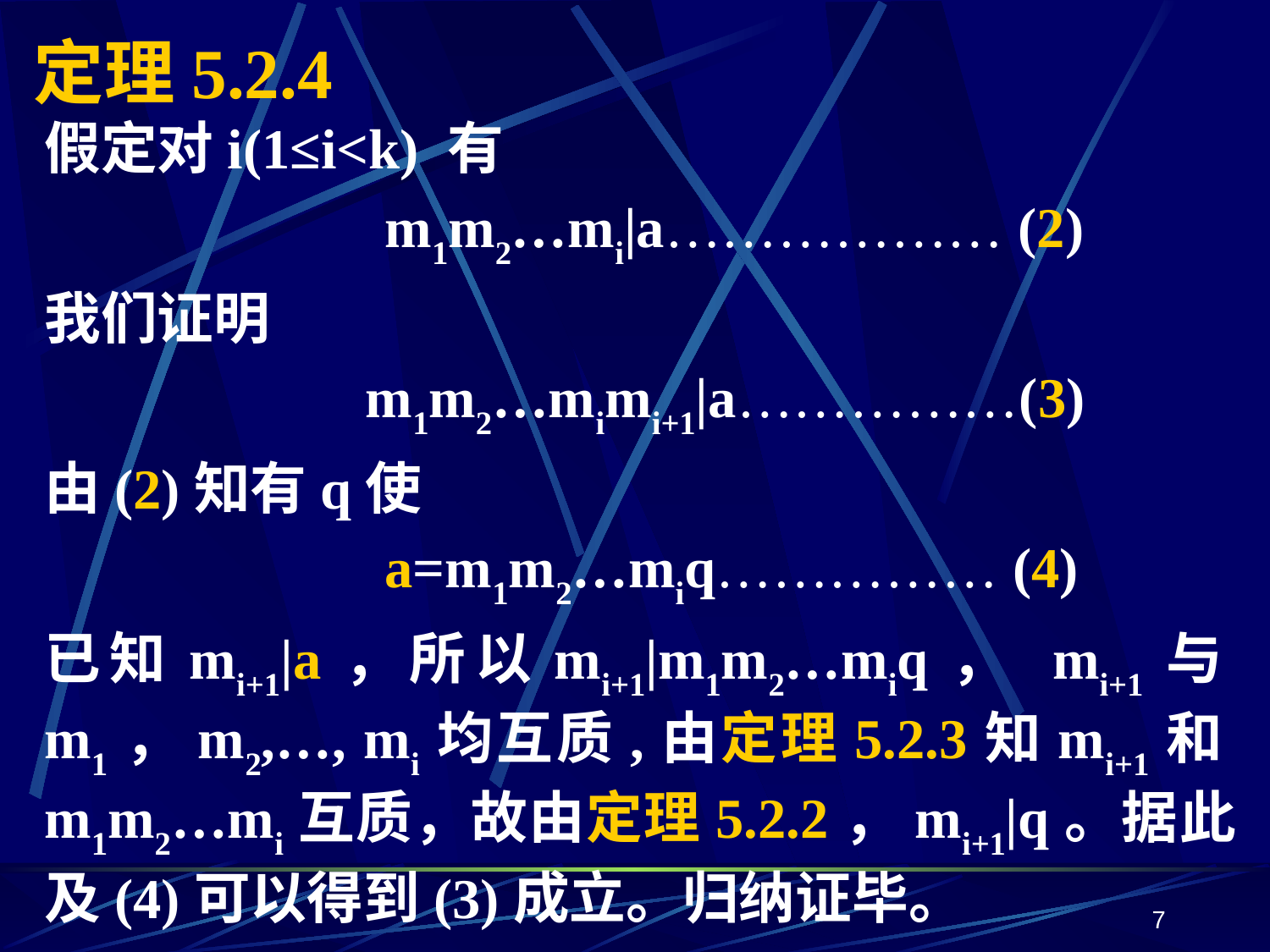

# 定理5.2.4
假定对i(1≤i<k) 有
                        m1m2…mi|a……………… (2)
我们证明
            m1m2…mimi+1|a……………(3)
由(2)知有q使
                        a=m1m2…miq…………… (4)
已知mi+1|a，所以mi+1|m1m2…miq， mi+1与m1，m2,…, mi均互质,由定理5.2.3知mi+1和m1m2…mi互质，故由定理5.2.2，mi+1|q。据此及(4)可以得到(3)成立。归纳证毕。
7